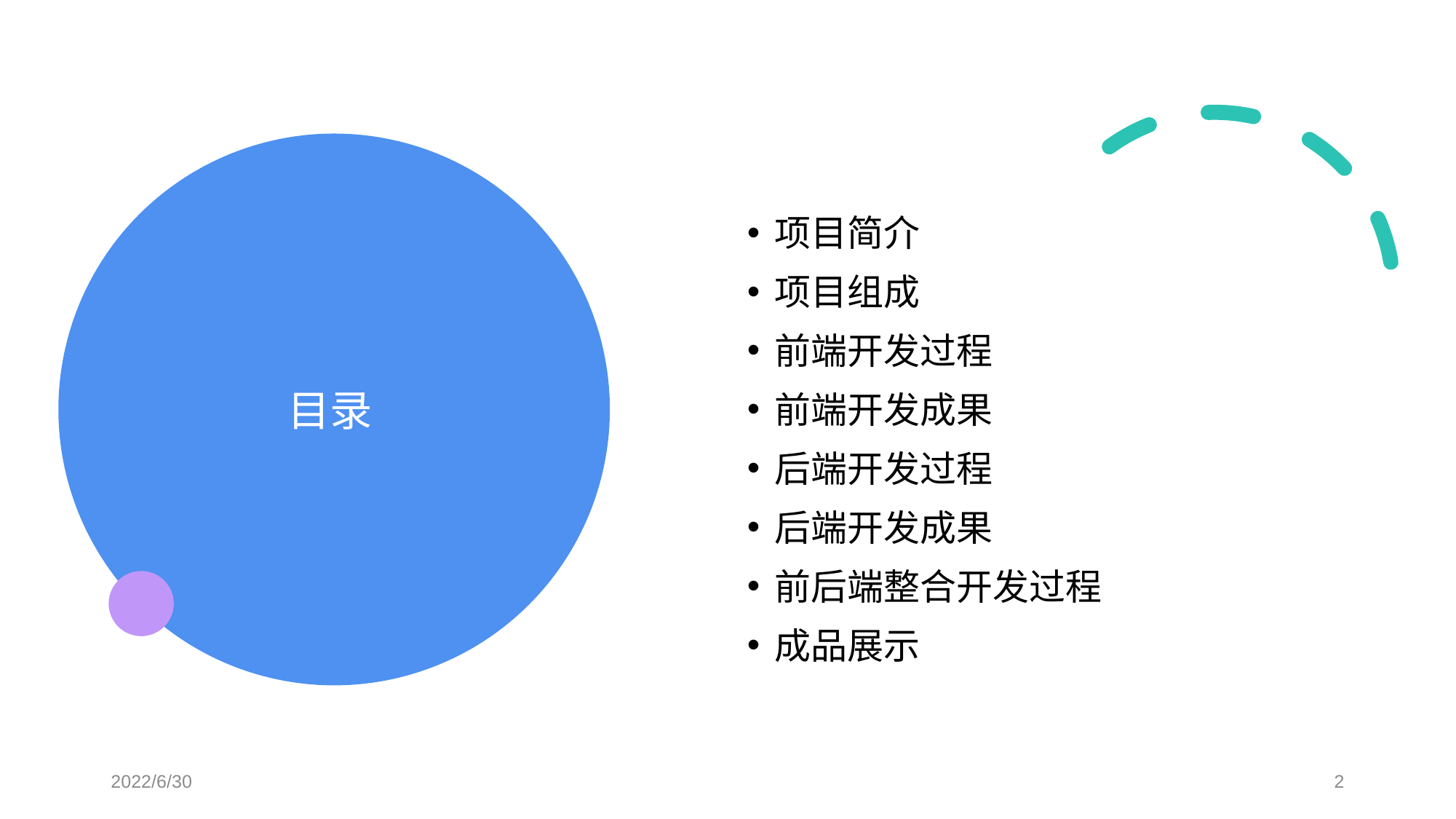

项目简介
项目组成
前端开发过程
前端开发成果
后端开发过程
后端开发成果
前后端整合开发过程
成品展示
目录
2022/6/30
2